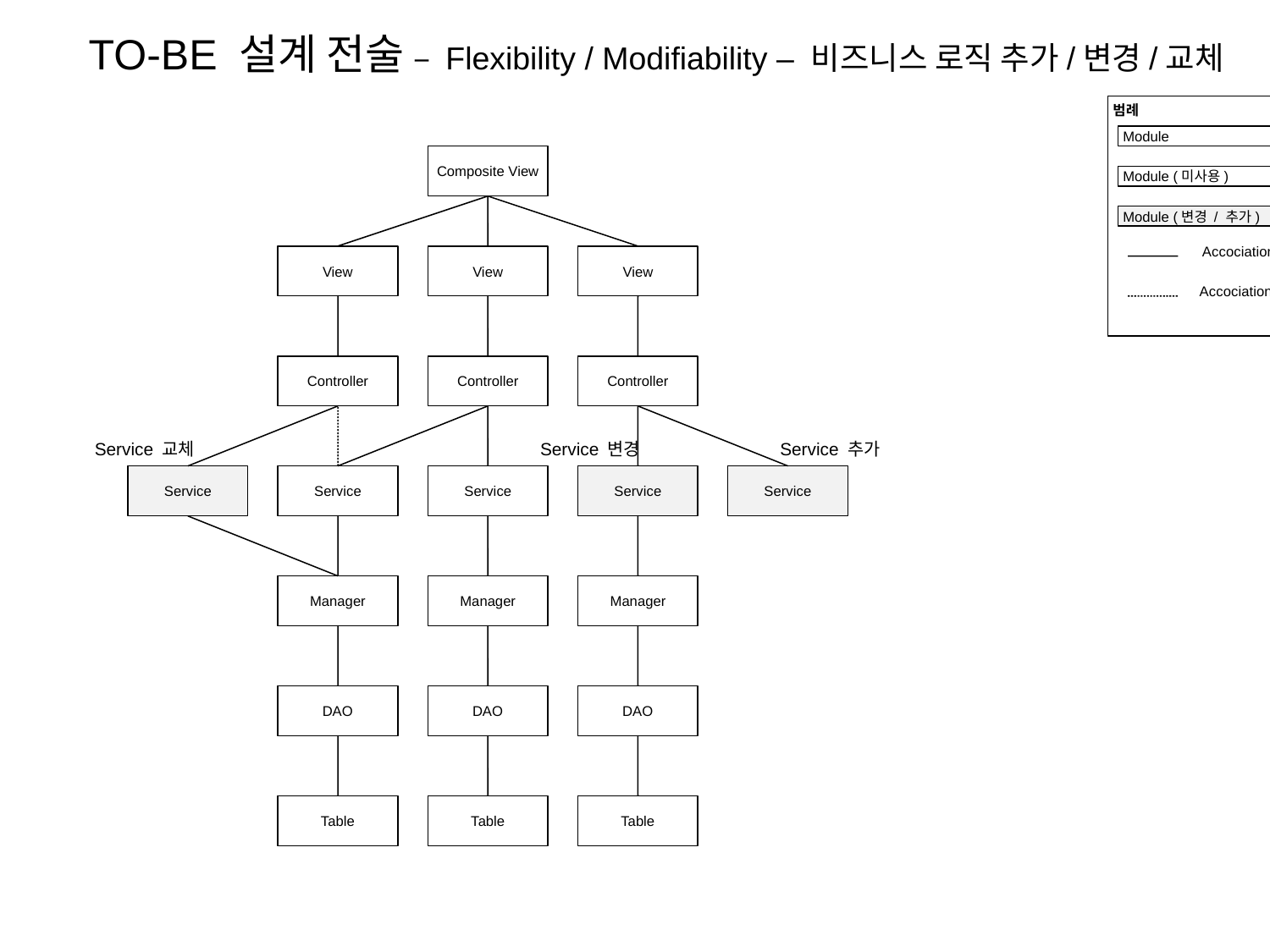

TO-BE 설계 전술 – Flexibility / Modifiability – 비즈니스 로직 추가/변경/교체
범례
Module
Composite View
Module (미사용)

Module (변경 / 추가)
Accociation
View
View
View

Accociation (미사용)

Controller
Controller
Controller

Service 교체
Service 변경
Service 추가
Service
Service
Service
Service
Service

Manager
Manager
Manager

DAO
DAO
DAO

Table
Table
Table